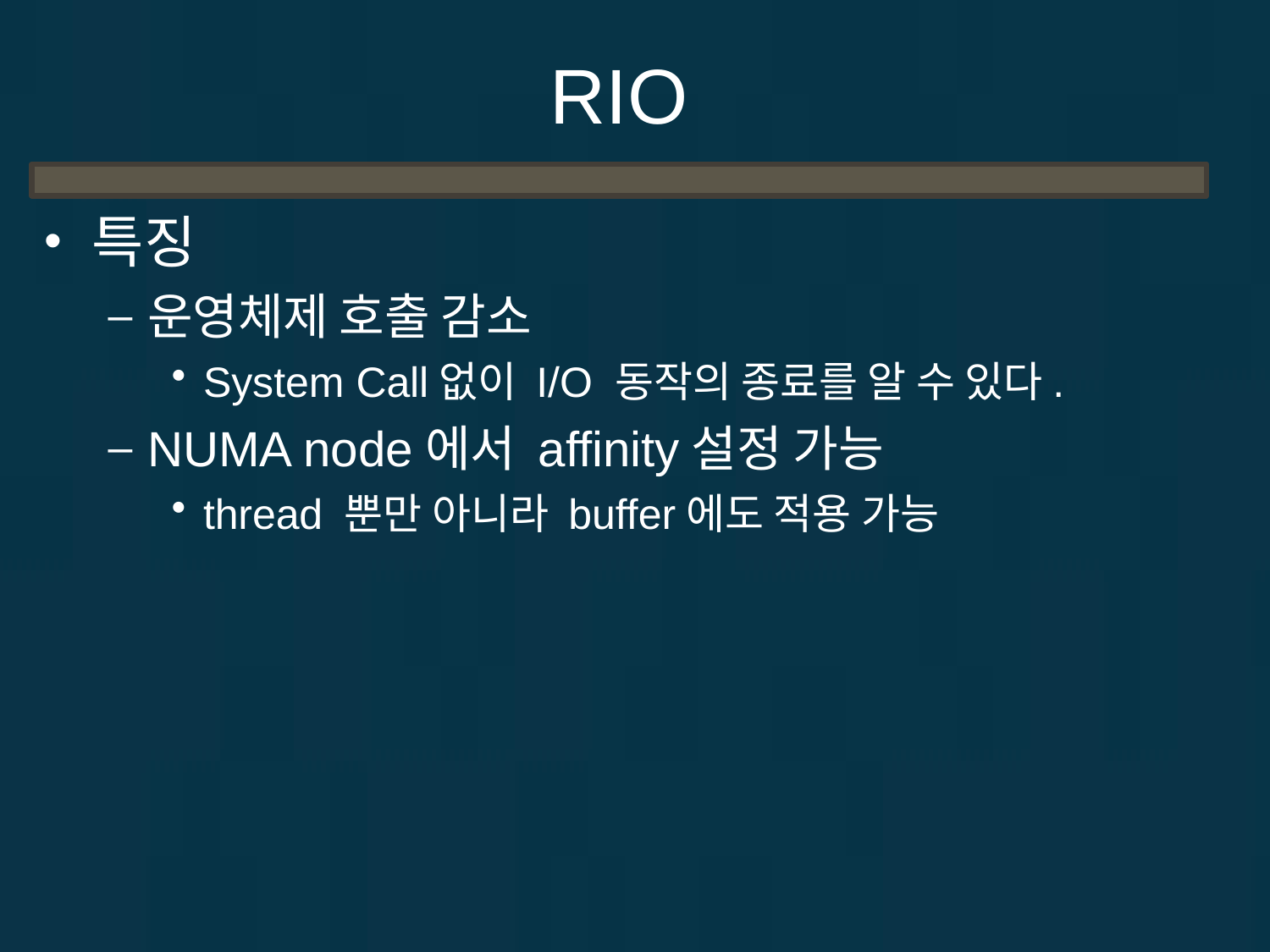

# RIO
특징
운영체제 호출 감소
System Call없이 I/O 동작의 종료를 알 수 있다.
NUMA node에서 affinity설정 가능
thread 뿐만 아니라 buffer에도 적용 가능